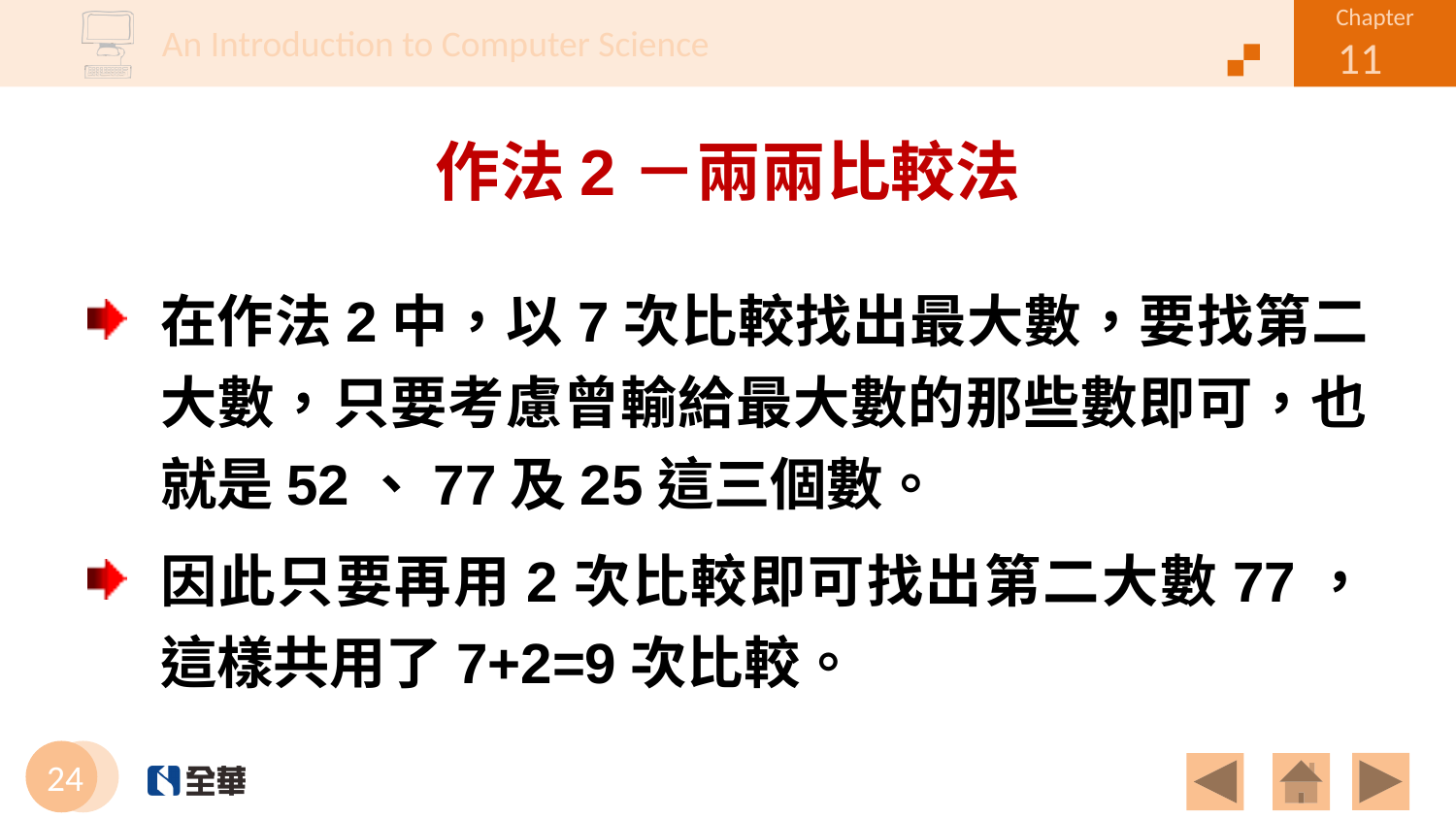

# 作法2－兩兩比較法
在作法2中，以7次比較找出最大數，要找第二大數，只要考慮曾輸給最大數的那些數即可，也就是52、77及25這三個數。
因此只要再用2次比較即可找出第二大數77，這樣共用了7+2=9次比較。